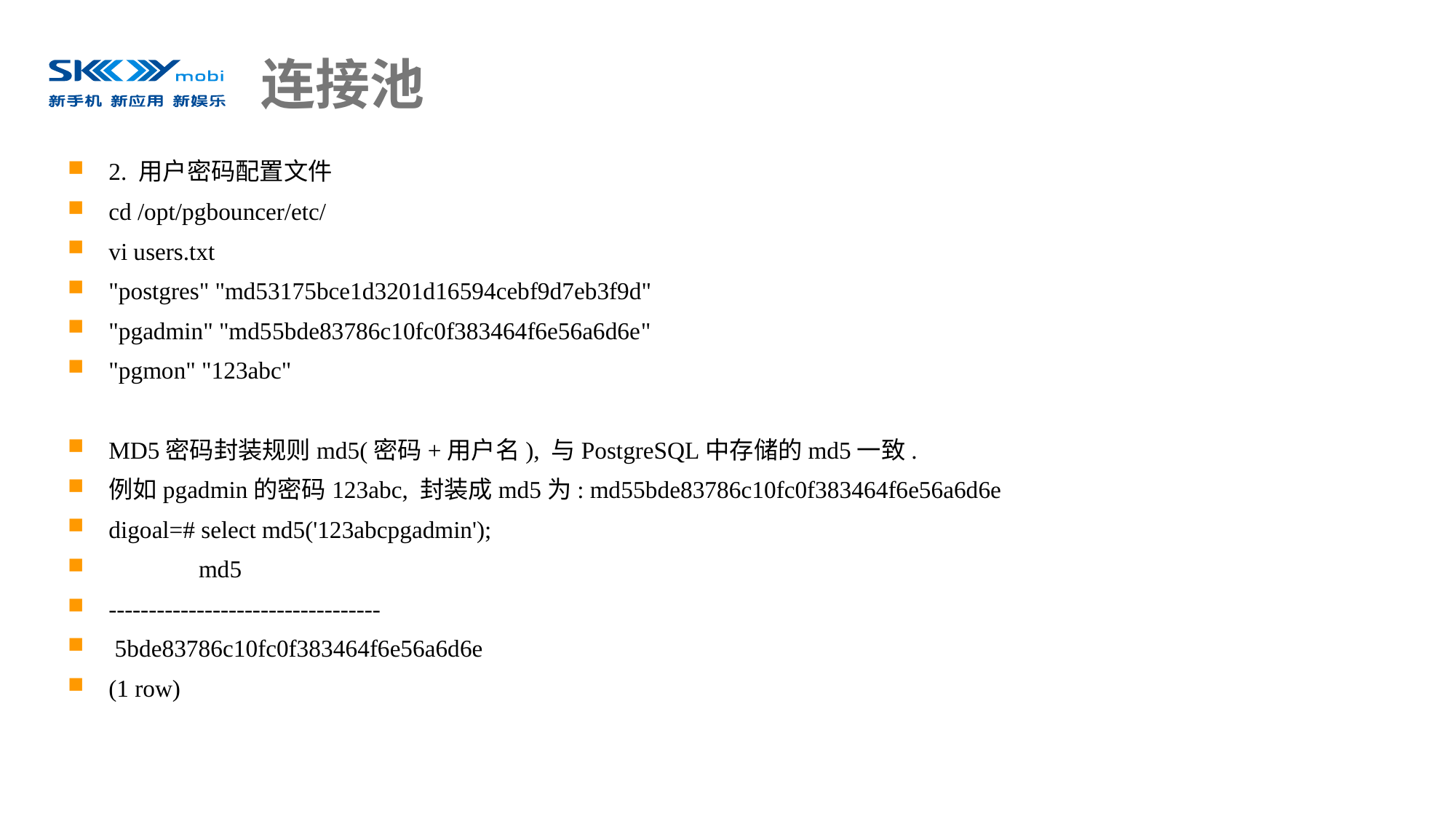

# 连接池
2. 用户密码配置文件
cd /opt/pgbouncer/etc/
vi users.txt
"postgres" "md53175bce1d3201d16594cebf9d7eb3f9d"
"pgadmin" "md55bde83786c10fc0f383464f6e56a6d6e"
"pgmon" "123abc"

MD5密码封装规则md5(密码+用户名), 与PostgreSQL中存储的md5一致.
例如pgadmin的密码123abc, 封装成md5为: md55bde83786c10fc0f383464f6e56a6d6e
digoal=# select md5('123abcpgadmin');
               md5
----------------------------------
 5bde83786c10fc0f383464f6e56a6d6e
(1 row)